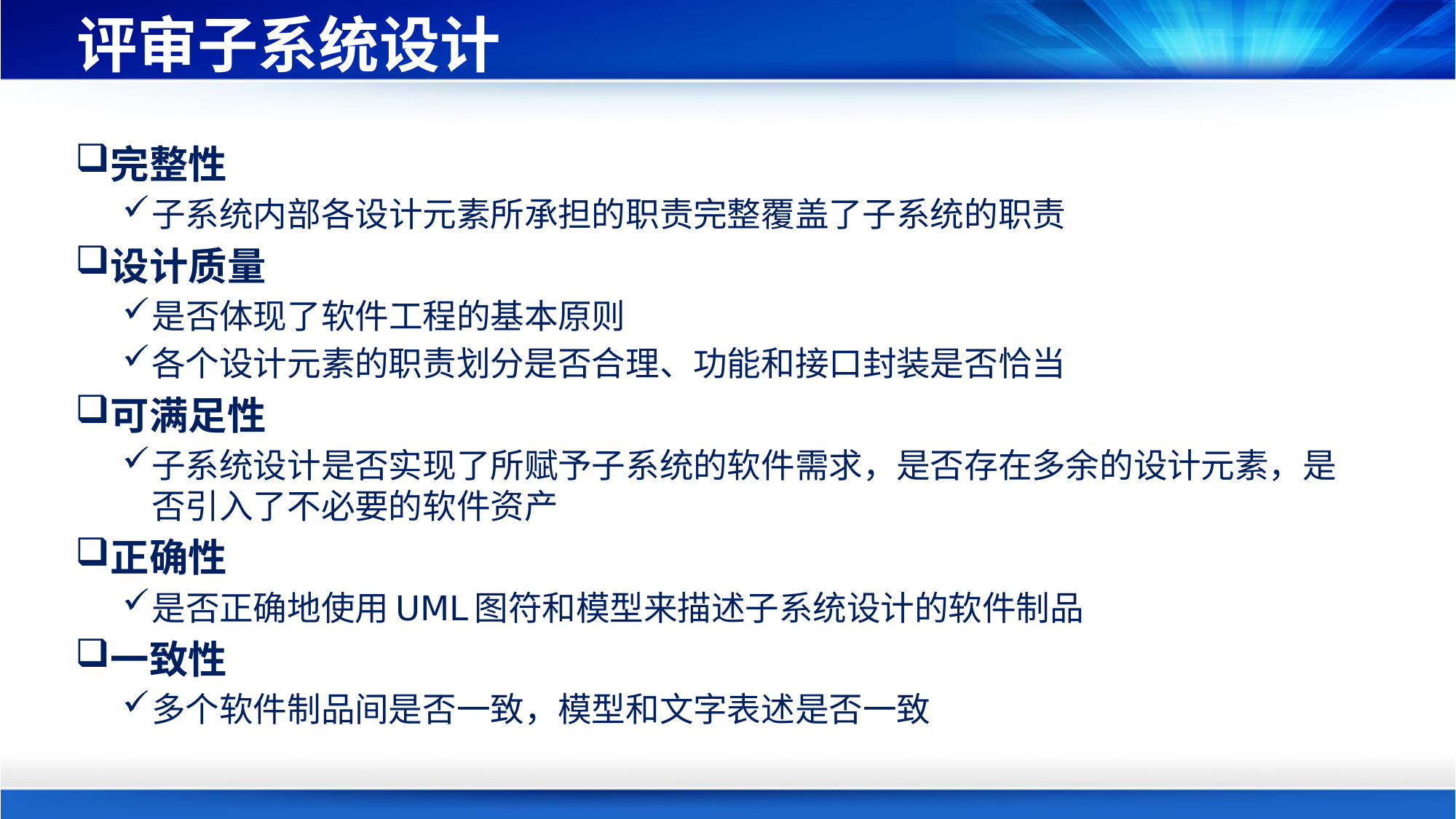

# 评审子系统设计
完整性
子系统内部各设计元素所承担的职责完整覆盖了子系统的职责
设计质量
是否体现了软件工程的基本原则
各个设计元素的职责划分是否合理、功能和接口封装是否恰当
可满足性
子系统设计是否实现了所赋予子系统的软件需求，是否存在多余的设计元素，是否引入了不必要的软件资产
正确性
是否正确地使用UML图符和模型来描述子系统设计的软件制品
一致性
多个软件制品间是否一致，模型和文字表述是否一致